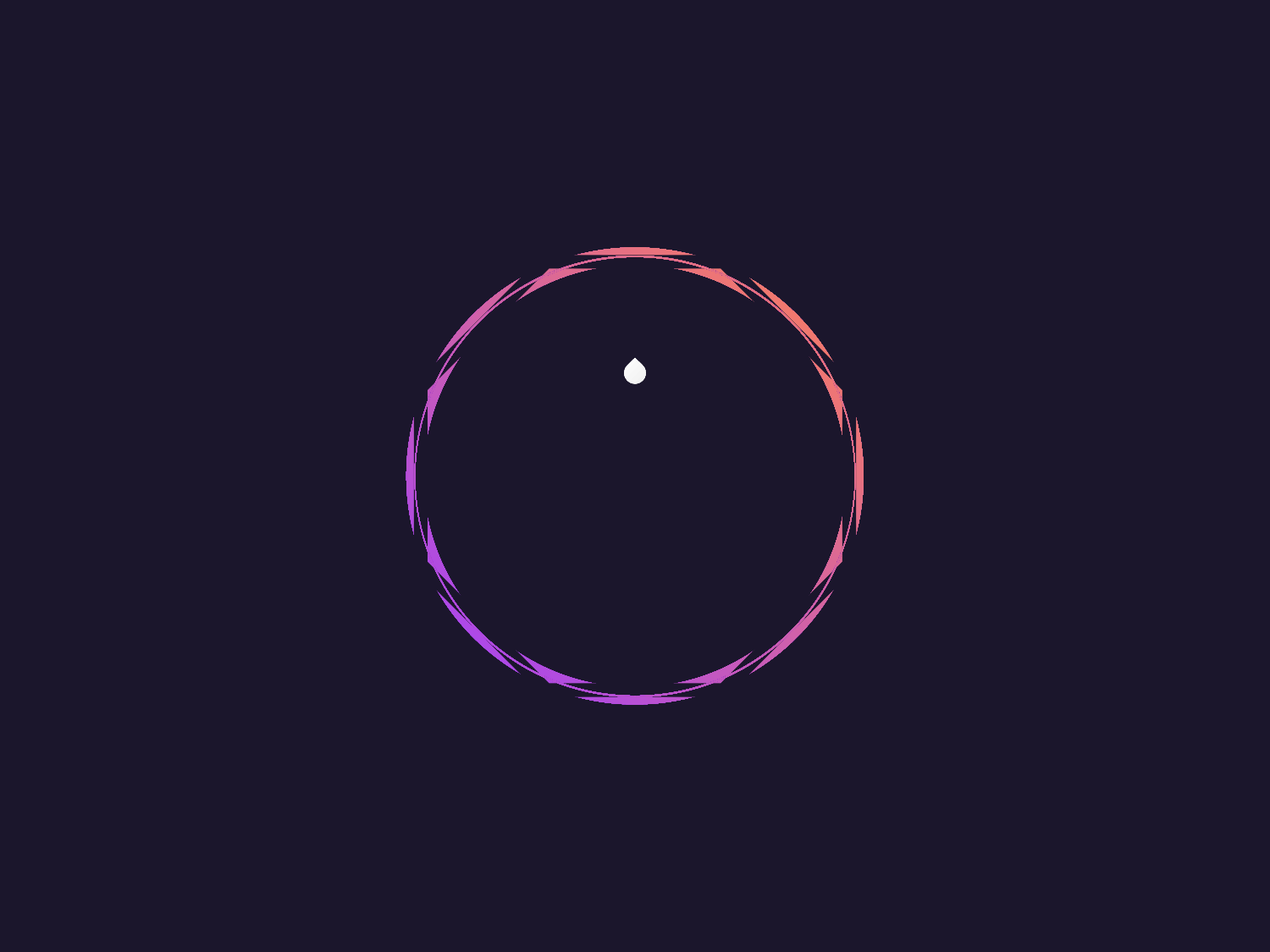

# ZOOPITAL

김태홍, 류지훈, 김지호
김희망, 신승규